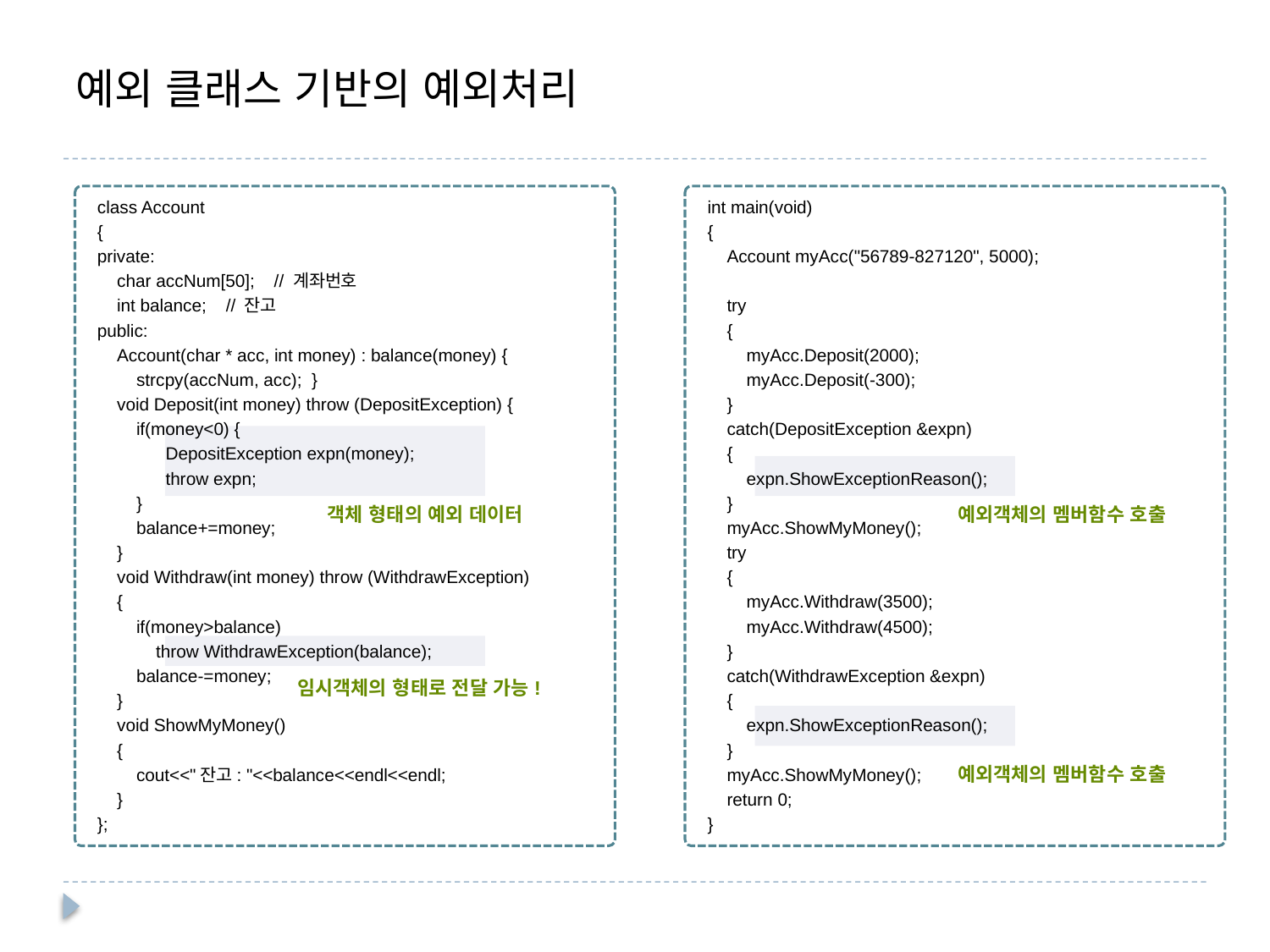

윤성우의 열혈
C++ 프로그래밍
# 예외 클래스 기반의 예외처리

class Account
{
private:
    char accNum[50];    // 계좌번호
    int balance;    // 잔고
public:
    Account(char * acc, int money) : balance(money) {
        strcpy(accNum, acc);  }
    void Deposit(int money) throw (DepositException) {
        if(money<0) {
              DepositException expn(money);
              throw expn;
        }
        balance+=money;
    }
    void Withdraw(int money) throw (WithdrawException)
    {
        if(money>balance)
            throw WithdrawException(balance);
        balance-=money;
    }
    void ShowMyMoney()
    {
        cout<<"잔고: "<<balance<<endl<<endl;
    }
};

int main(void)
{
    Account myAcc("56789-827120", 5000);

    try
    {
        myAcc.Deposit(2000);
        myAcc.Deposit(-300);
    }
    catch(DepositException &expn)
    {
        expn.ShowExceptionReason();
    }
    myAcc.ShowMyMoney();
    try
    {
        myAcc.Withdraw(3500);
        myAcc.Withdraw(4500);
    }
    catch(WithdrawException &expn)
    {
        expn.ShowExceptionReason();
    }
    myAcc.ShowMyMoney();
    return 0;
}

객체 형태의 예외 데이터
예외객체의 멤버함수 호출

임시객체의 형태로 전달 가능!

예외객체의 멤버함수 호출